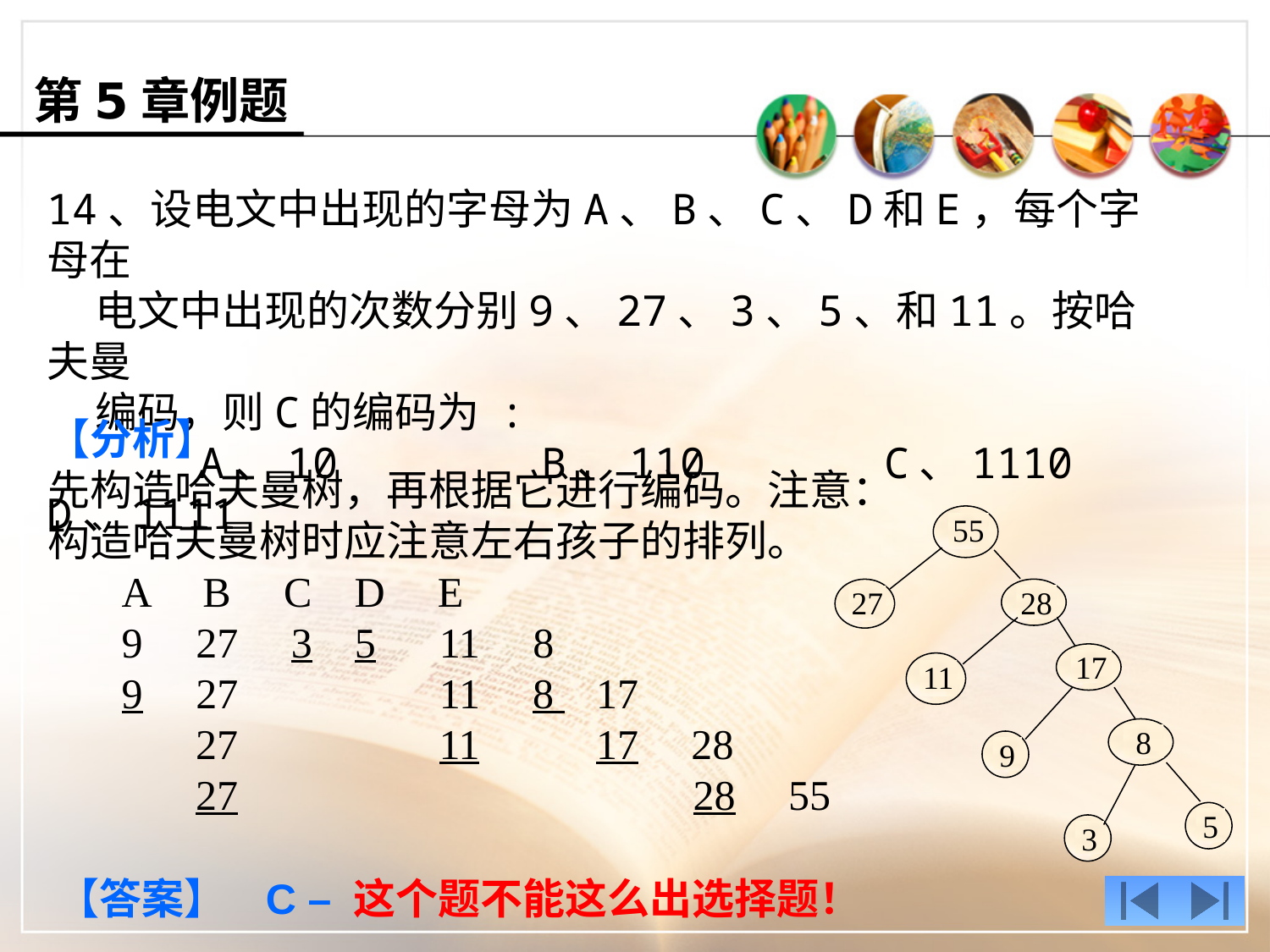

第5章例题
14、设电文中出现的字母为A、B、C、D和E，每个字母在
    电文中出现的次数分别9、27、3、5、和11。按哈夫曼
    编码，则C的编码为 :
      A、10        B、110       C、1110    D、1111
【分析】
先构造哈夫曼树，再根据它进行编码。注意：构造哈夫曼树时应注意左右孩子的排列。
       A     B     C    D     E
       9     27     3    5      11     8
       9     27                   11     8    17
              27                   11           17     28
              27                                           28     55

55

27

28

17

11

8

9

5

3
【答案】   C – 这个题不能这么出选择题！